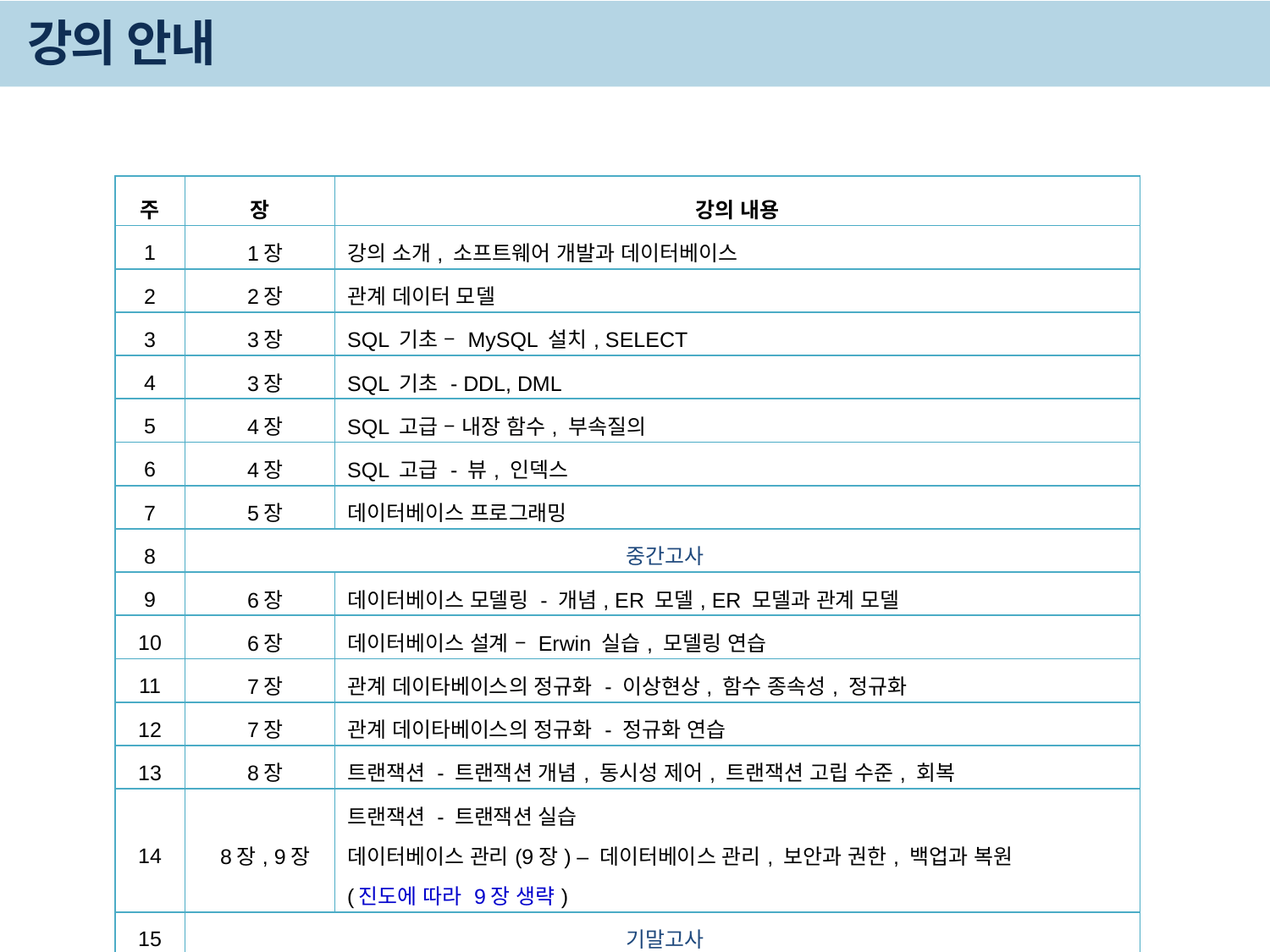

# 강의 안내
| 주 | 장 | 강의 내용 |
| --- | --- | --- |
| 1 | 1장 | 강의 소개, 소프트웨어 개발과 데이터베이스 |
| 2 | 2장 | 관계 데이터 모델 |
| 3 | 3장 | SQL 기초 – MySQL 설치, SELECT |
| 4 | 3장 | SQL 기초 - DDL, DML |
| 5 | 4장 | SQL 고급 – 내장 함수, 부속질의 |
| 6 | 4장 | SQL 고급 - 뷰, 인덱스 |
| 7 | 5장 | 데이터베이스 프로그래밍 |
| 8 | 중간고사 |  |
| 9 | 6장 | 데이터베이스 모델링 - 개념, ER 모델, ER 모델과 관계 모델 |
| 10 | 6장 | 데이터베이스 설계 – Erwin 실습, 모델링 연습 |
| 11 | 7장 | 관계 데이타베이스의 정규화 - 이상현상, 함수 종속성, 정규화 |
| 12 | 7장 | 관계 데이타베이스의 정규화 - 정규화 연습 |
| 13 | 8장 | 트랜잭션 - 트랜잭션 개념, 동시성 제어, 트랜잭션 고립 수준, 회복 |
| 14 | 8장, 9장 | 트랜잭션 - 트랜잭션 실습 데이터베이스 관리(9장) – 데이터베이스 관리, 보안과 권한, 백업과 복원 (진도에 따라 9장 생략) |
| 15 | 기말고사 |  |